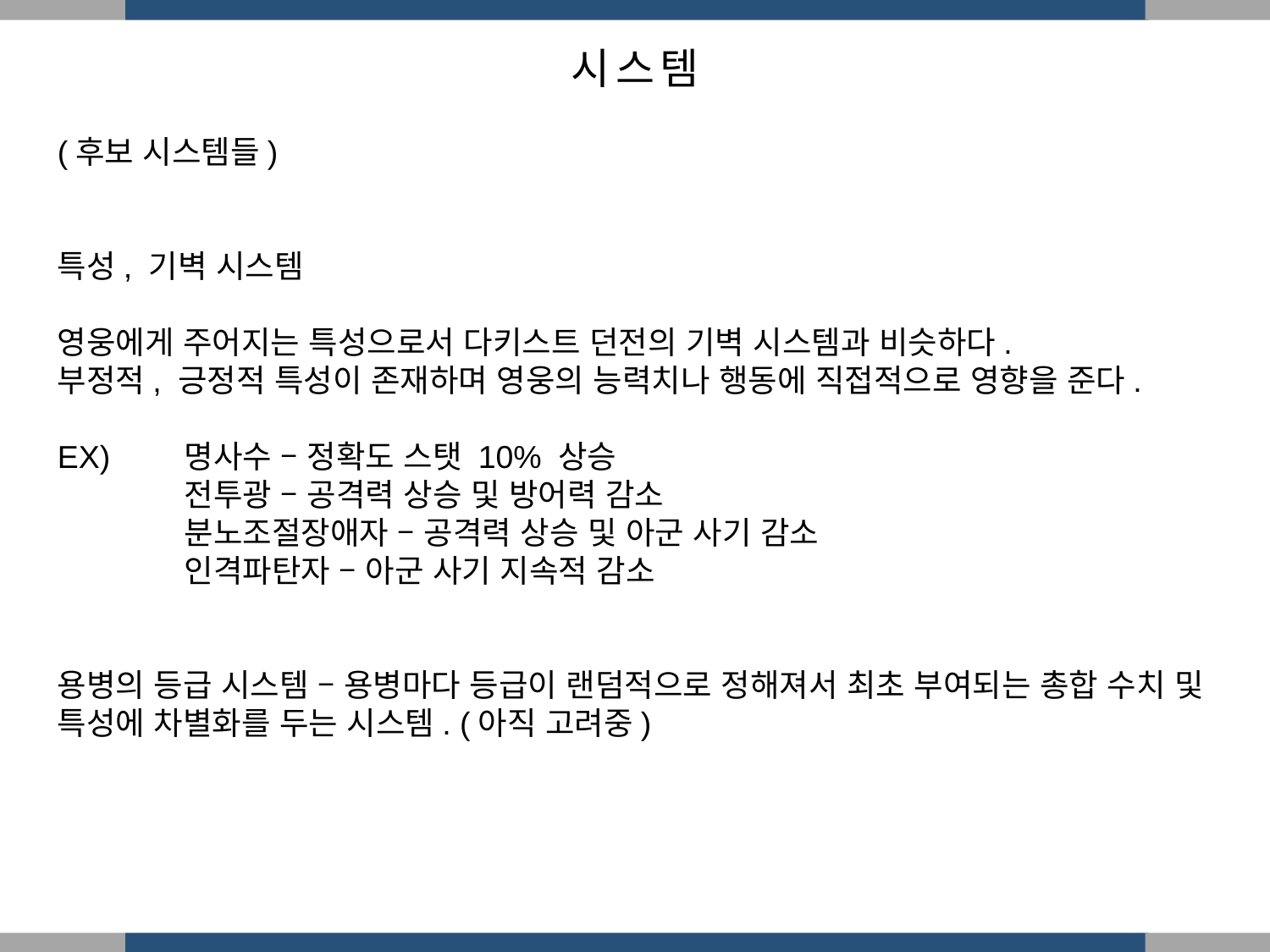

시스템
(후보 시스템들)

특성, 기벽 시스템

영웅에게 주어지는 특성으로서 다키스트 던전의 기벽 시스템과 비슷하다.
부정적, 긍정적 특성이 존재하며 영웅의 능력치나 행동에 직접적으로 영향을 준다.

EX) 	명사수 – 정확도 스탯 10% 상승
	전투광 – 공격력 상승 및 방어력 감소
	분노조절장애자 – 공격력 상승 및 아군 사기 감소
	인격파탄자 – 아군 사기 지속적 감소

용병의 등급 시스템 – 용병마다 등급이 랜덤적으로 정해져서 최초 부여되는 총합 수치 및 특성에 차별화를 두는 시스템. (아직 고려중)